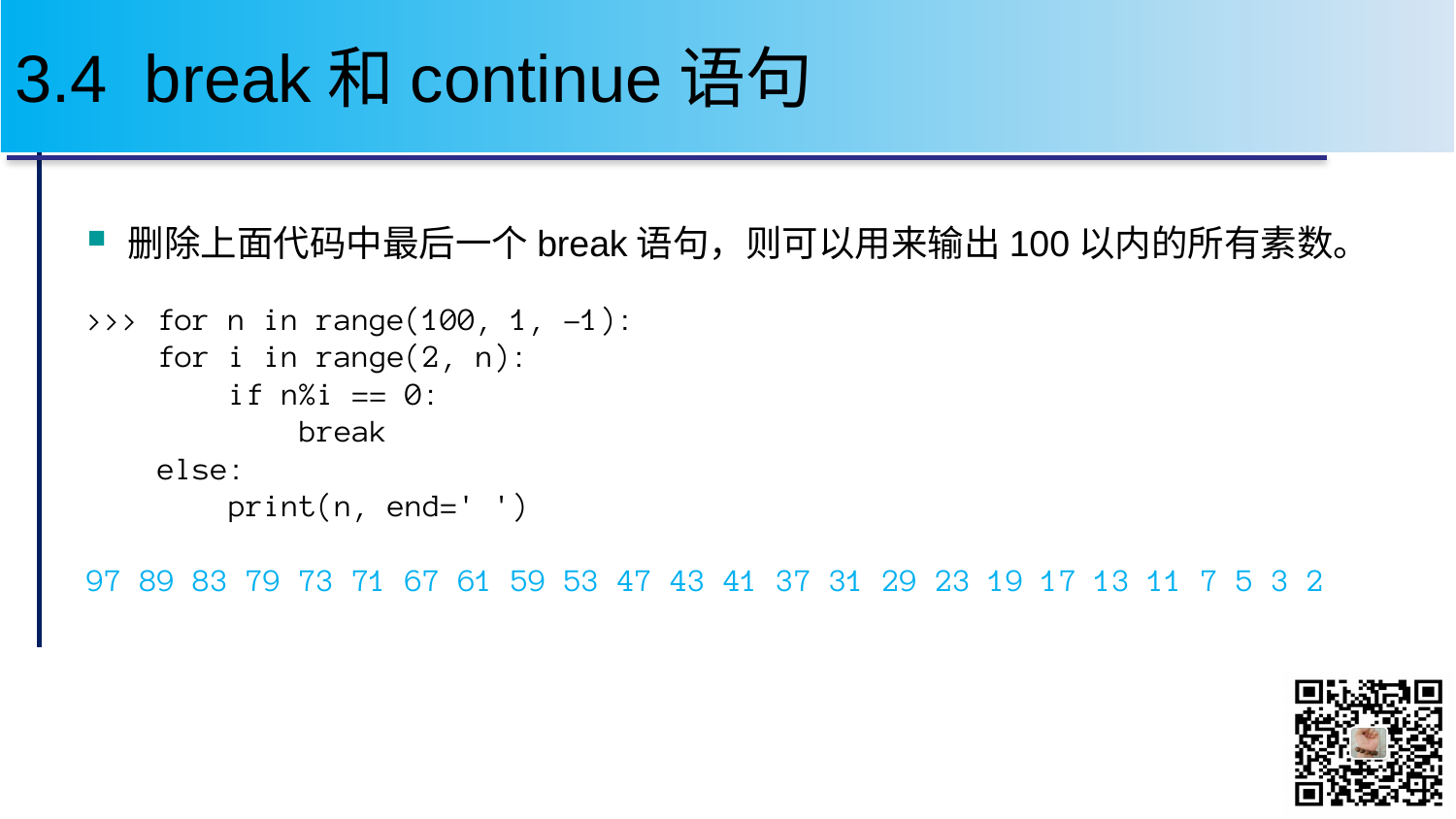

# 3.4  break和continue语句
删除上面代码中最后一个break语句，则可以用来输出100以内的所有素数。

>>> for n in range(100, 1, -1):
    for i in range(2, n):
        if n%i == 0:
            break
    else:
        print(n, end=' ')

97 89 83 79 73 71 67 61 59 53 47 43 41 37 31 29 23 19 17 13 11 7 5 3 2